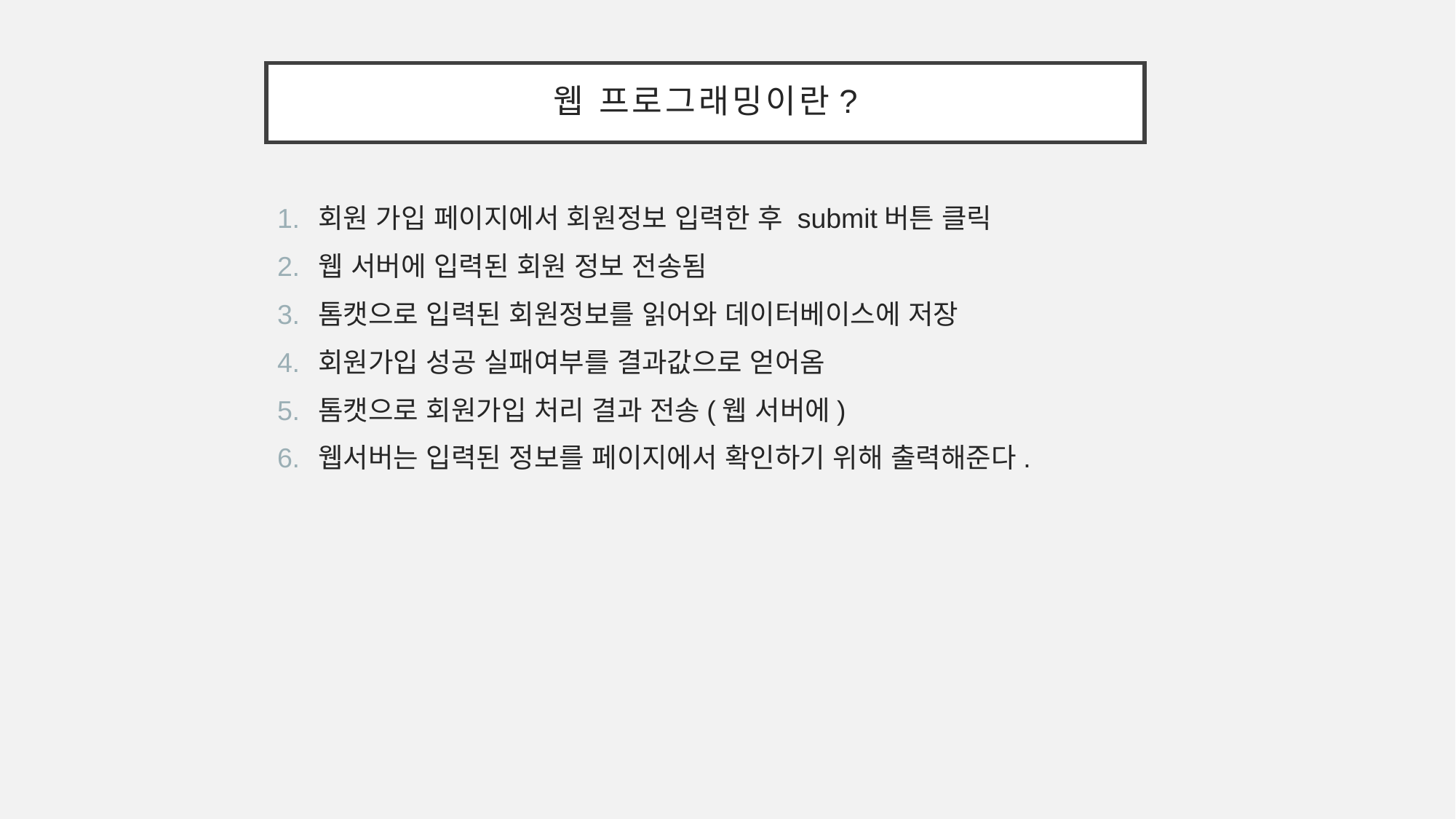

# 웹 프로그래밍이란?
회원 가입 페이지에서 회원정보 입력한 후 submit버튼 클릭
웹 서버에 입력된 회원 정보 전송됨
톰캣으로 입력된 회원정보를 읽어와 데이터베이스에 저장
회원가입 성공 실패여부를 결과값으로 얻어옴
톰캣으로 회원가입 처리 결과 전송(웹 서버에)
웹서버는 입력된 정보를 페이지에서 확인하기 위해 출력해준다.